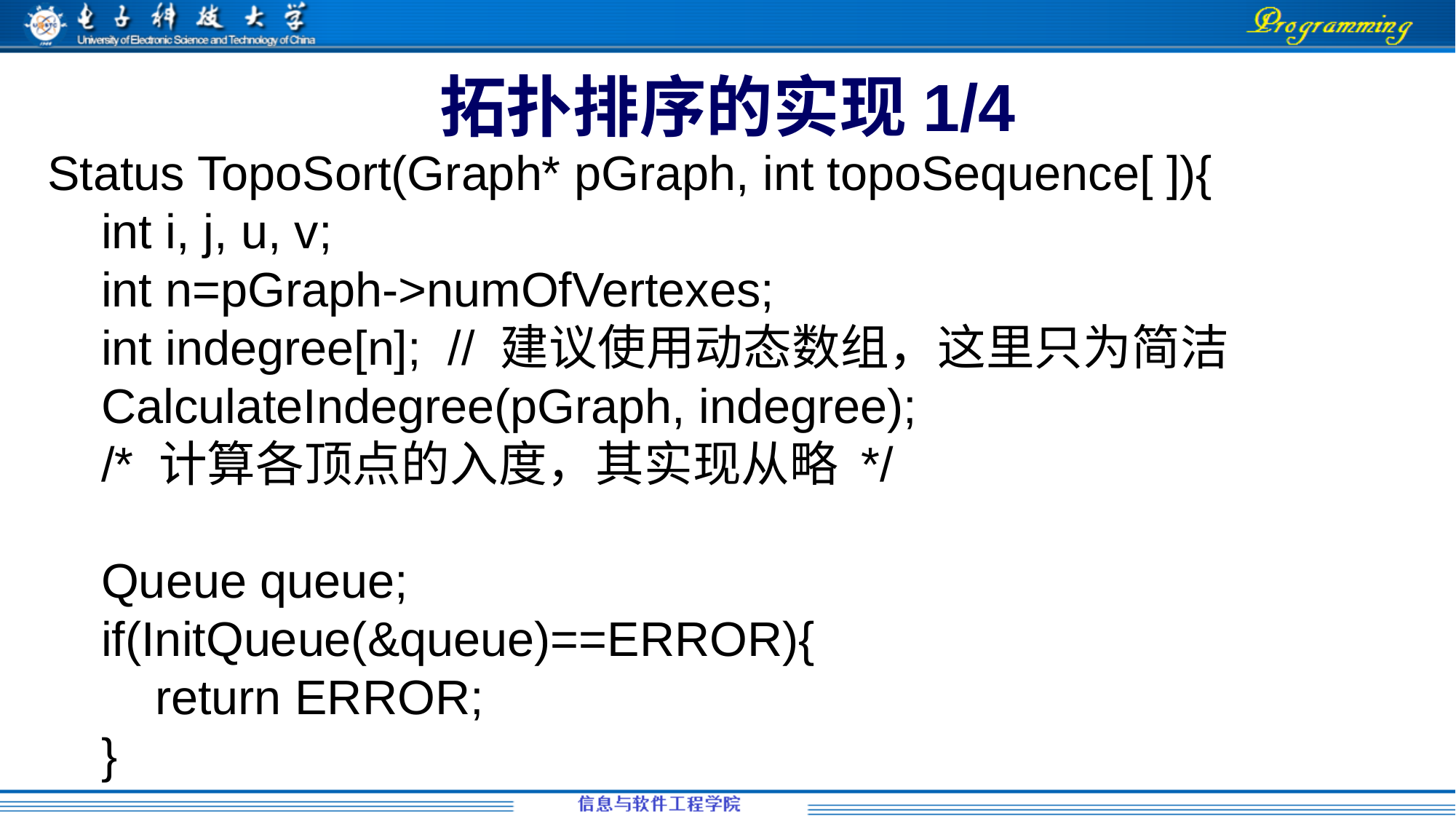

# 拓扑排序的实现1/4
Status TopoSort(Graph* pGraph, int topoSequence[ ]){
    int i, j, u, v;
    int n=pGraph->numOfVertexes;
    int indegree[n];  // 建议使用动态数组，这里只为简洁
    CalculateIndegree(pGraph, indegree);
    /* 计算各顶点的入度，其实现从略 */

    Queue queue;
    if(InitQueue(&queue)==ERROR){
        return ERROR;
    }